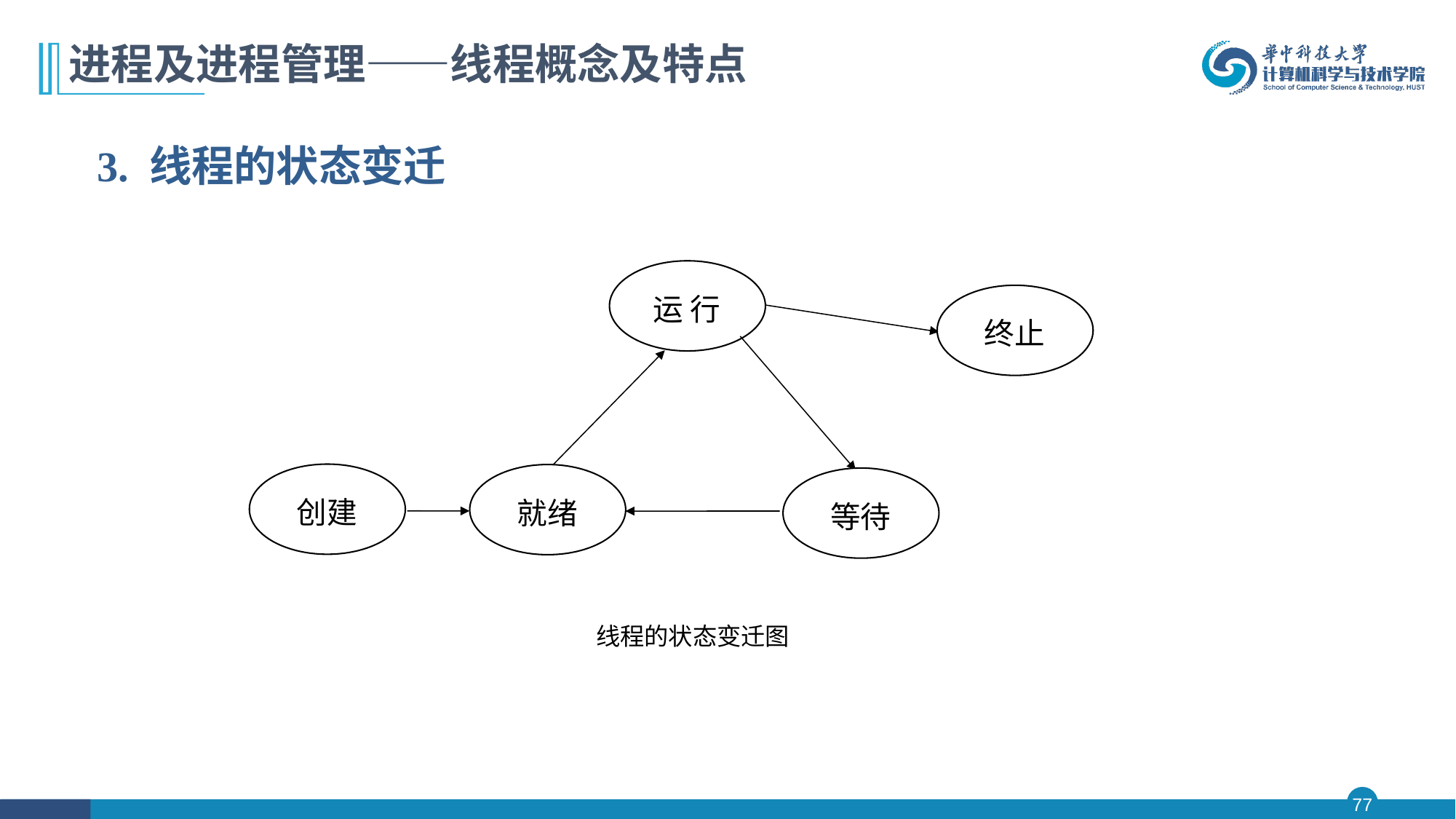

# 进程及进程管理——线程概念及特点
3. 线程的状态变迁

运 行

终止

创建

就绪

等待

线程的状态变迁图